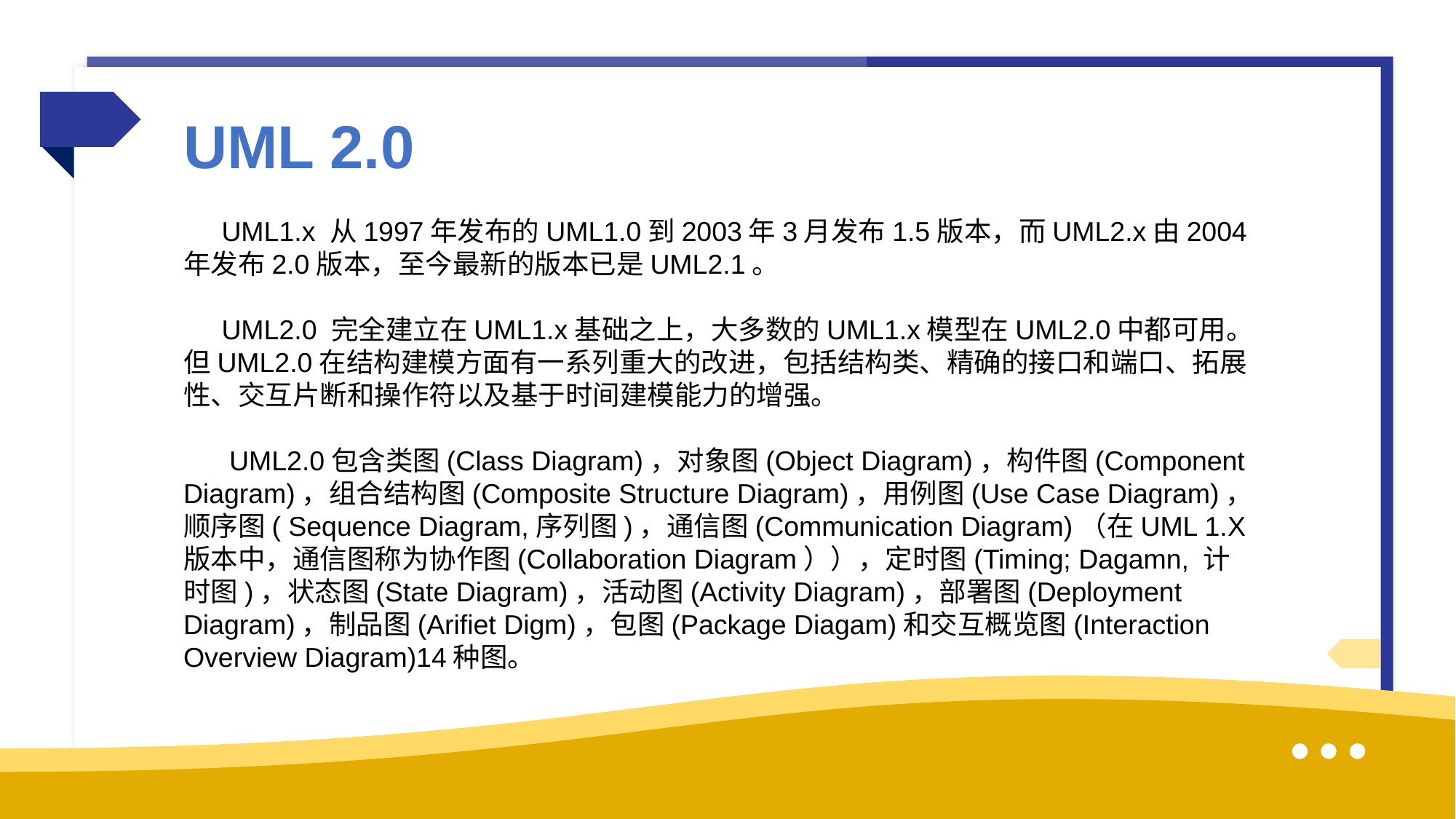

UML 2.0
     UML1.x 从1997年发布的UML1.0到2003年3月发布1.5版本，而UML2.x由2004年发布2.0版本，至今最新的版本已是UML2.1。

     UML2.0 完全建立在UML1.x基础之上，大多数的UML1.x模型在UML2.0中都可用。但UML2.0在结构建模方面有一系列重大的改进，包括结构类、精确的接口和端口、拓展性、交互片断和操作符以及基于时间建模能力的增强。

      UML2.0包含类图(Class Diagram)，对象图(Object Diagram)，构件图(Component Diagram)，组合结构图(Composite Structure Diagram)，用例图(Use Case Diagram)，顺序图( Sequence Diagram,序列图)，通信图(Communication Diagram)（在UML 1.X版本中，通信图称为协作图(Collaboration Diagram）），定时图(Timing; Dagamn, 计时图)，状态图(State Diagram)，活动图(Activity Diagram)，部署图(Deployment Diagram)，制品图(Arifiet Digm)，包图(Package Diagam)和交互概览图(Interaction Overview Diagram)14种图。